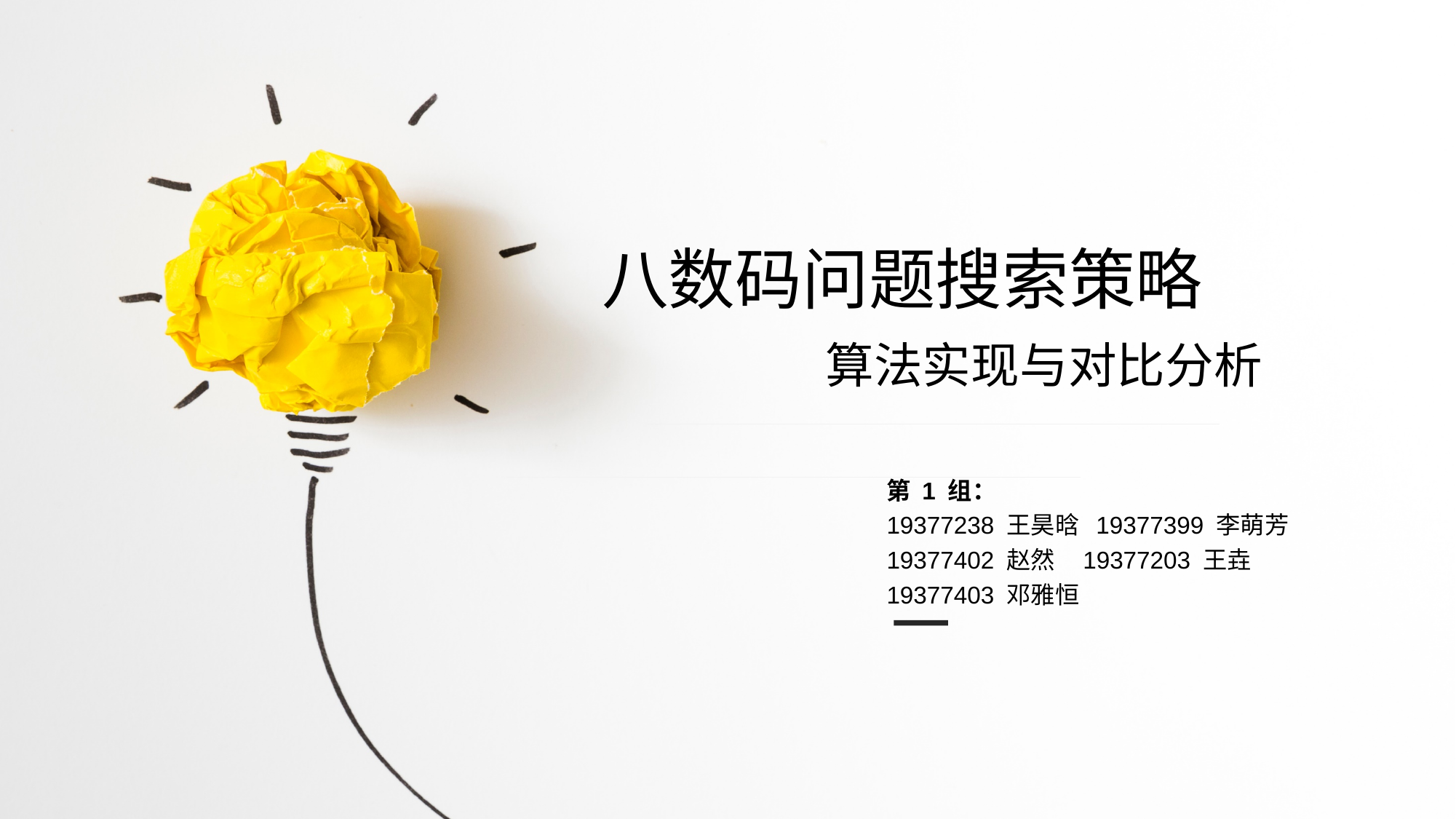

八数码问题搜索策略
算法实现与对比分析
第 1 组：
19377238 王昊晗  19377399 李萌芳
19377402 赵然    19377203 王垚
19377403 邓雅恒